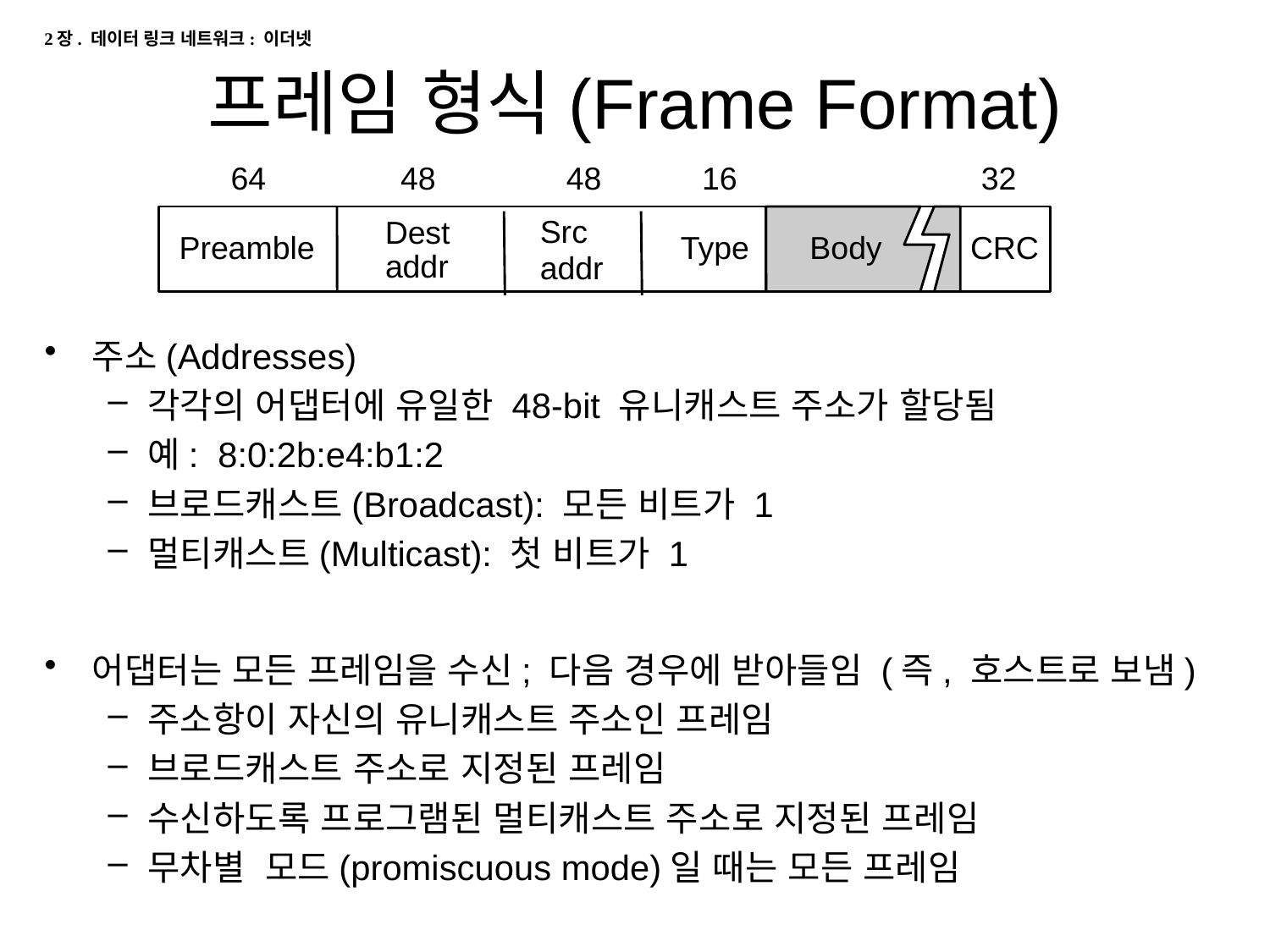

2장. 데이터 링크 네트워크: 이더넷
# 프레임 형식(Frame Format)
64
48
48
16
32

Src
Dest
Type
Body
Preamble
CRC
addr
addr

주소(Addresses)
각각의 어댑터에 유일한 48-bit 유니캐스트 주소가 할당됨
예:  8:0:2b:e4:b1:2
브로드캐스트(Broadcast): 모든 비트가 1
멀티캐스트(Multicast): 첫 비트가 1

어댑터는 모든 프레임을 수신; 다음 경우에 받아들임 (즉, 호스트로 보냄)
주소항이 자신의 유니캐스트 주소인 프레임
브로드캐스트 주소로 지정된 프레임
수신하도록 프로그램된 멀티캐스트 주소로 지정된 프레임
무차별  모드(promiscuous mode)일 때는 모든 프레임